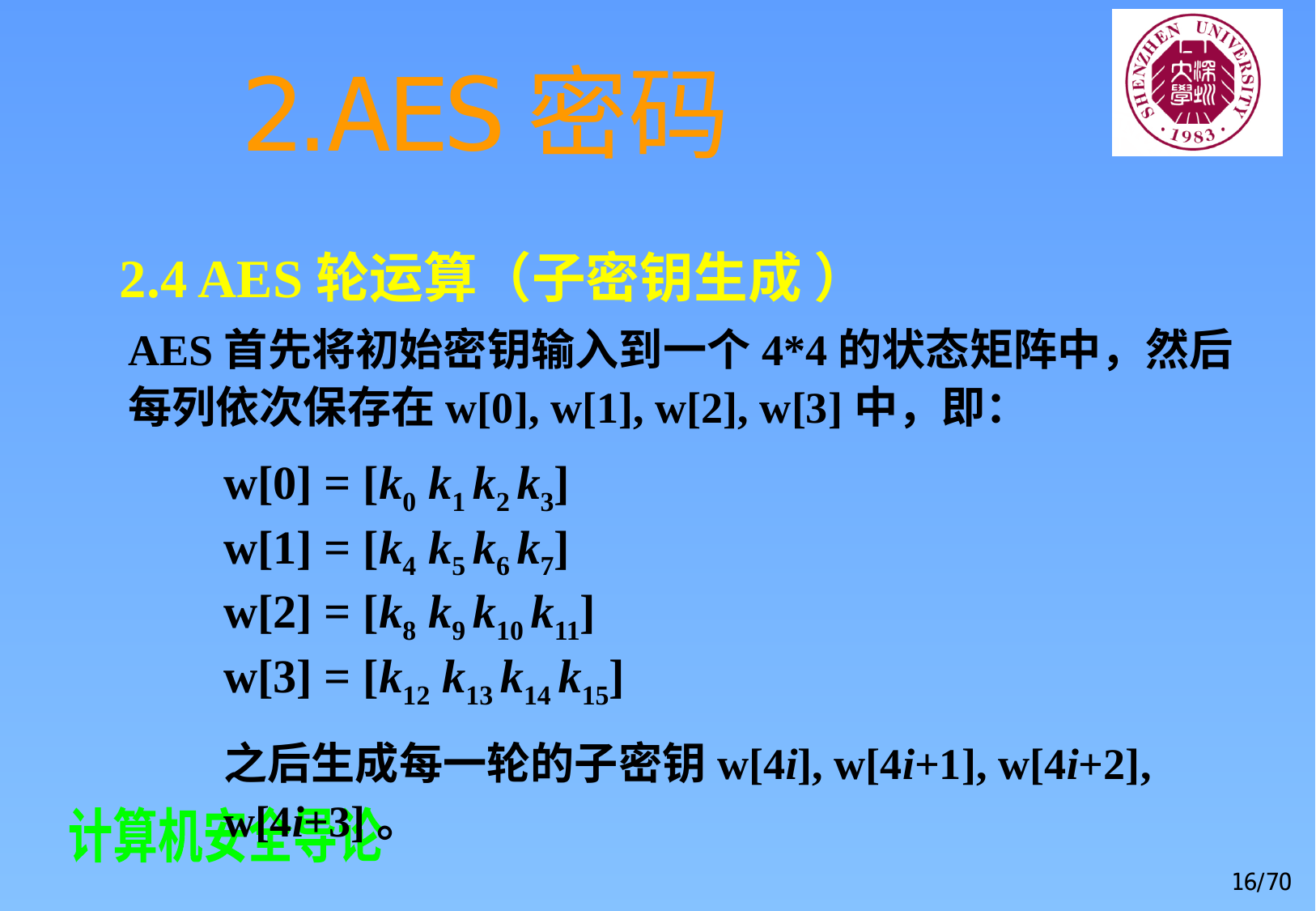

# 2.AES密码
2.4 AES轮运算（子密钥生成 ）
AES首先将初始密钥输入到一个4*4的状态矩阵中，然后每列依次保存在w[0], w[1], w[2], w[3]中，即：

w[0] = [k0 k1 k2 k3]
w[1] = [k4 k5 k6 k7]
w[2] = [k8 k9 k10 k11]
w[3] = [k12 k13 k14 k15]

之后生成每一轮的子密钥w[4i], w[4i+1], w[4i+2], w[4i+3]。
16/70